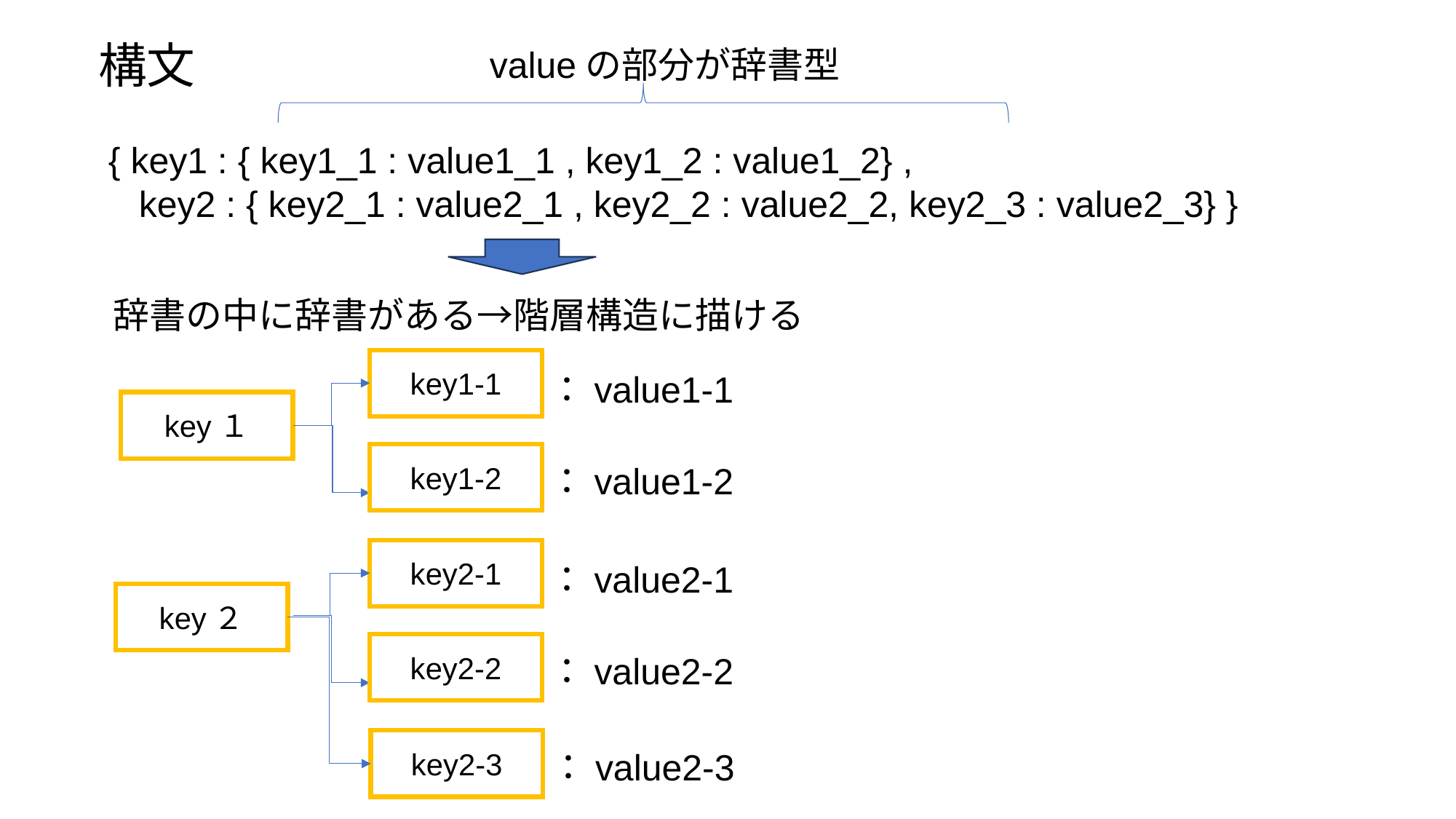

構文
valueの部分が辞書型
{ key1 : { key1_1 : value1_1 , key1_2 : value1_2} ,
   key2 : { key2_1 : value2_1 , key2_2 : value2_2, key2_3 : value2_3} }

辞書の中に辞書がある→階層構造に描ける
key1-1
：value1-1
key１
key1-2
：value1-2
key2-1
：value2-1
key２
key2-2
：value2-2
key2-3
：value2-3